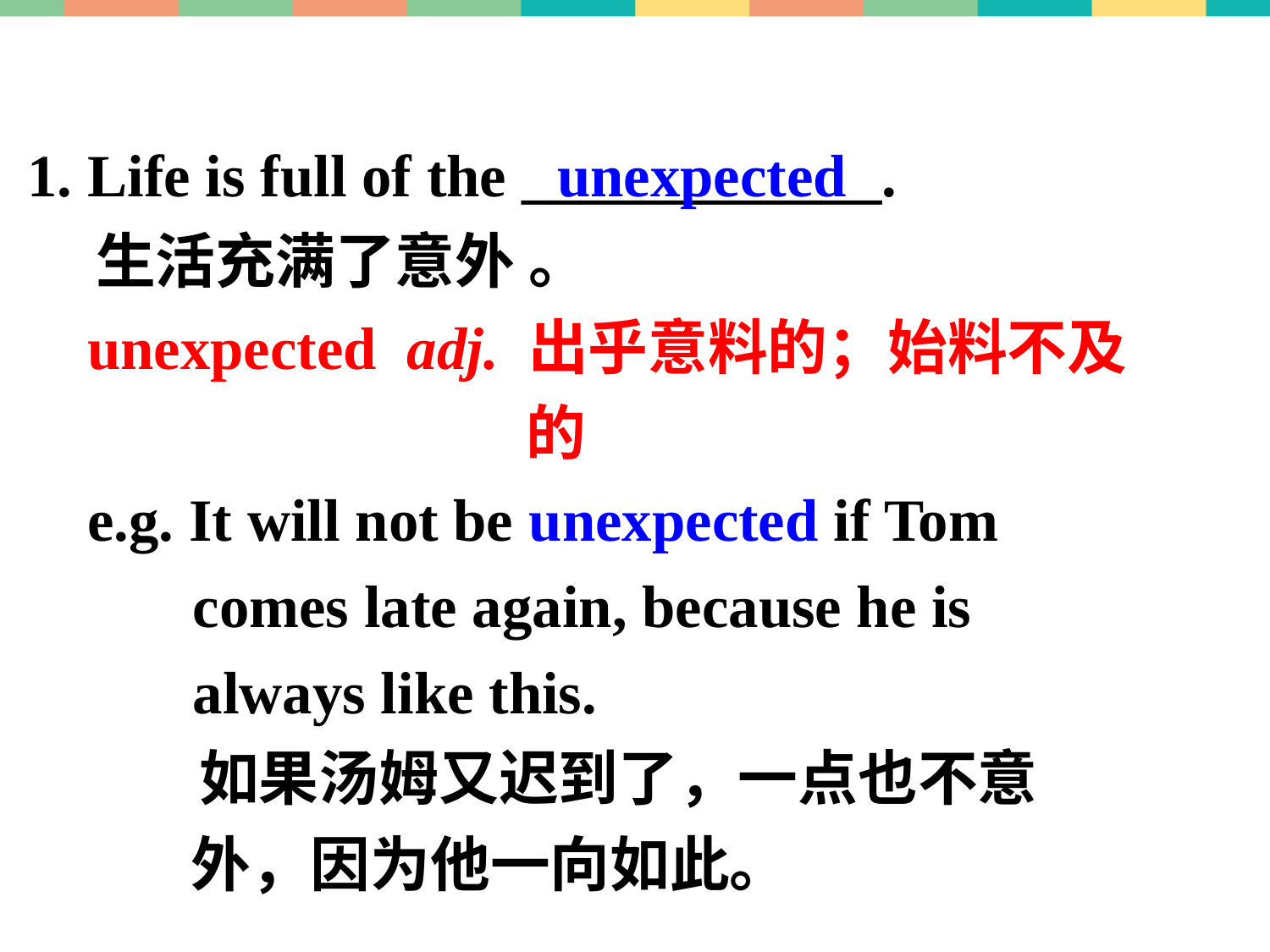

1. Life is full of the ____________.
    生活充满了意外 。
    unexpected  adj. 出乎意料的；始料不及的
    e.g. It will not be unexpected if Tom
           comes late again, because he is
           always like this.
	       如果汤姆又迟到了，一点也不意
           外，因为他一向如此。
unexpected